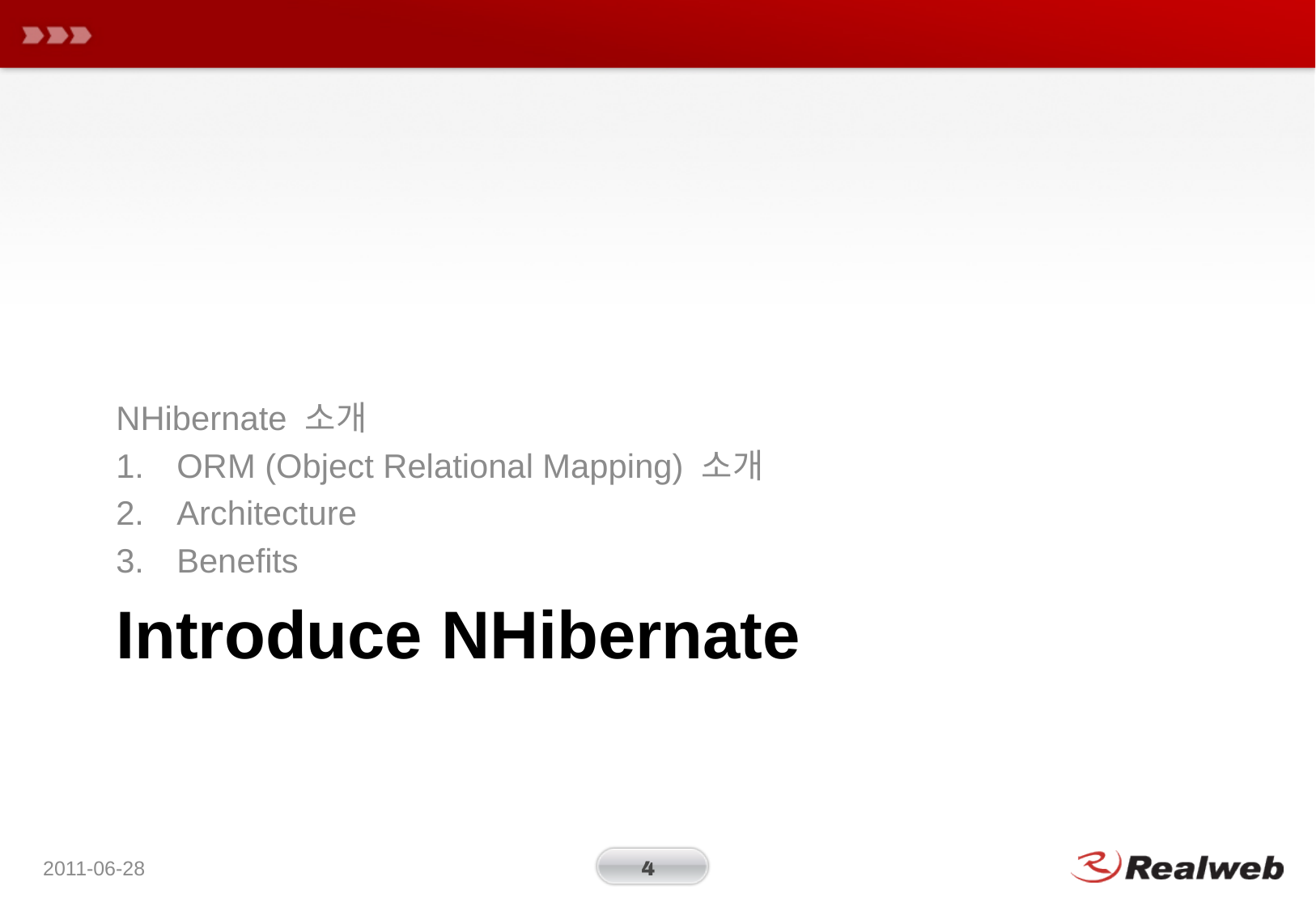

NHibernate 소개
ORM (Object Relational Mapping) 소개
Architecture
Benefits
# Introduce NHibernate
2011-06-28
4